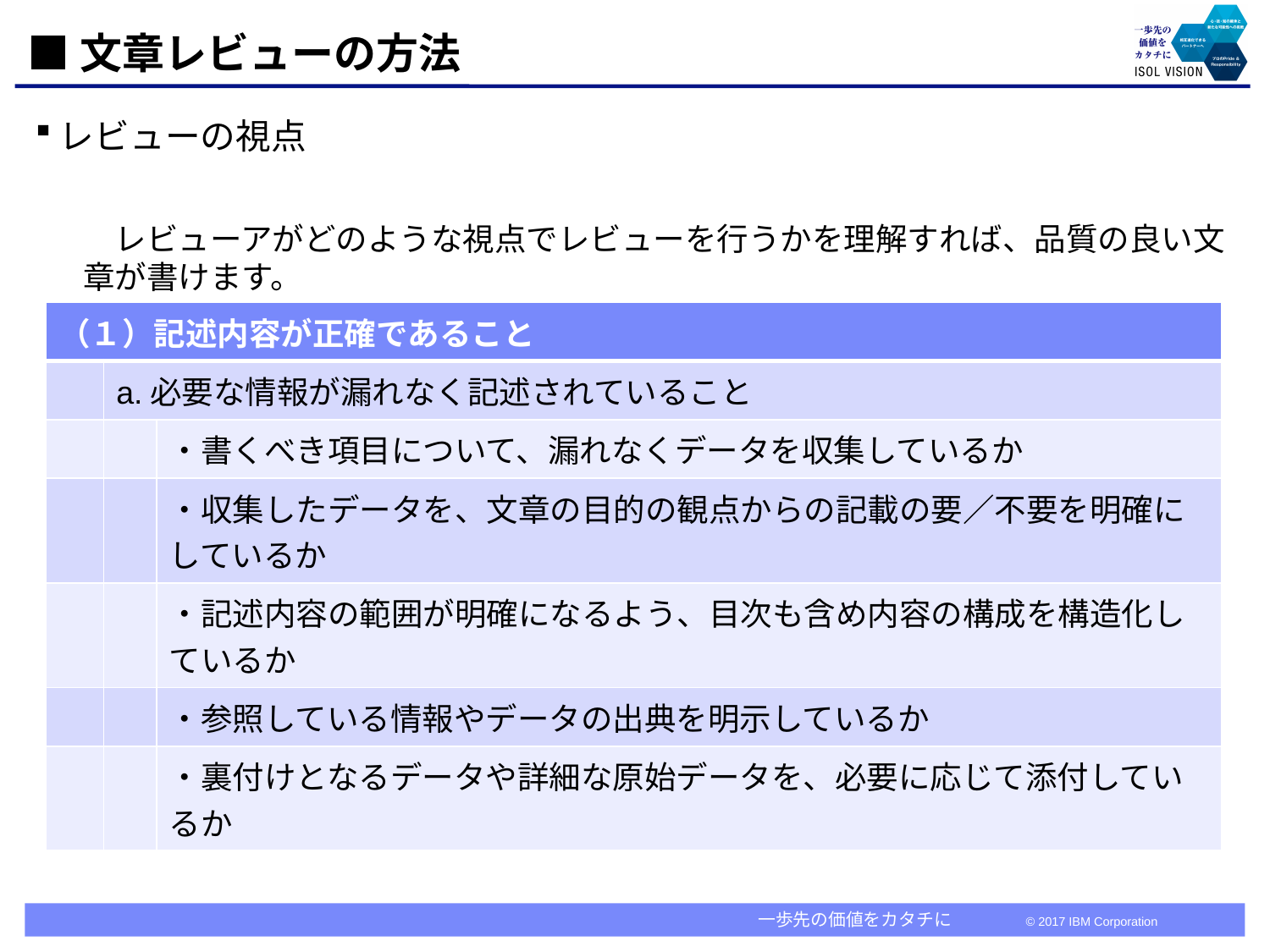

# ■文章レビューの方法
レビューの視点

　レビューアがどのような視点でレビューを行うかを理解すれば、品質の良い文章が書けます。

| （１）記述内容が正確であること |  |  |
| --- | --- | --- |
|  | a.必要な情報が漏れなく記述されていること |  |
|  |  | ・書くべき項目について、漏れなくデータを収集しているか |
|  |  | ・収集したデータを、文章の目的の観点からの記載の要／不要を明確にしているか |
|  |  | ・記述内容の範囲が明確になるよう、目次も含め内容の構成を構造化しているか |
|  |  | ・参照している情報やデータの出典を明示しているか |
|  |  | ・裏付けとなるデータや詳細な原始データを、必要に応じて添付しているか |